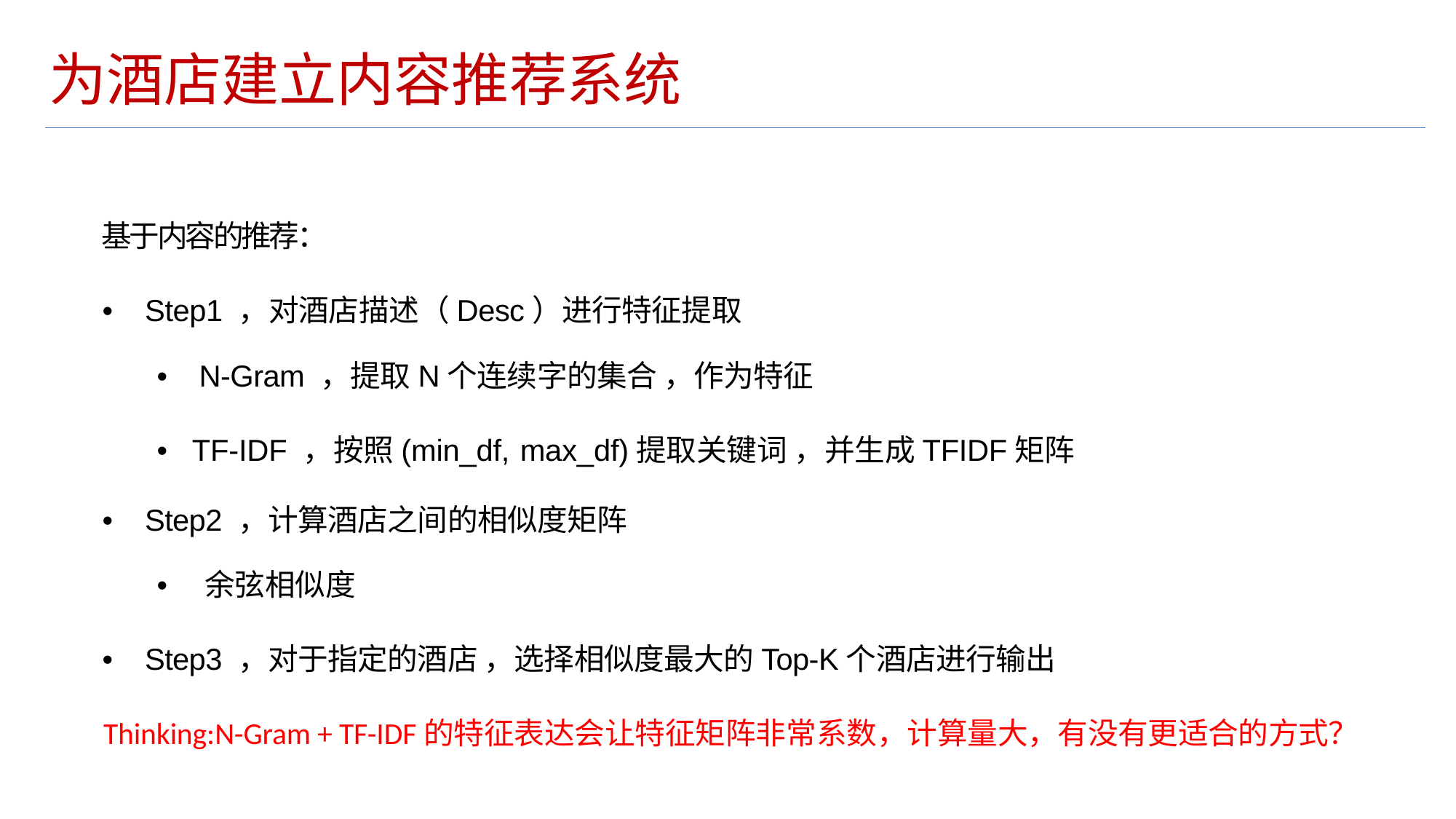

为酒店建立内容推荐系统

基于内容的推荐：

•   Step1 ，对酒店描述（Desc）进行特征提取

•    N-Gram ，提取N个连续字的集合 ，作为特征

•   TF-IDF ，按照(min_df, max_df)提取关键词 ，并生成TFIDF矩阵

•   Step2 ，计算酒店之间的相似度矩阵

•   余弦相似度

•   Step3 ，对于指定的酒店 ，选择相似度最大的Top-K个酒店进行输出

Thinking:N-Gram + TF-IDF的特征表达会让特征矩阵非常系数，计算量大，有没有更适合的方式？